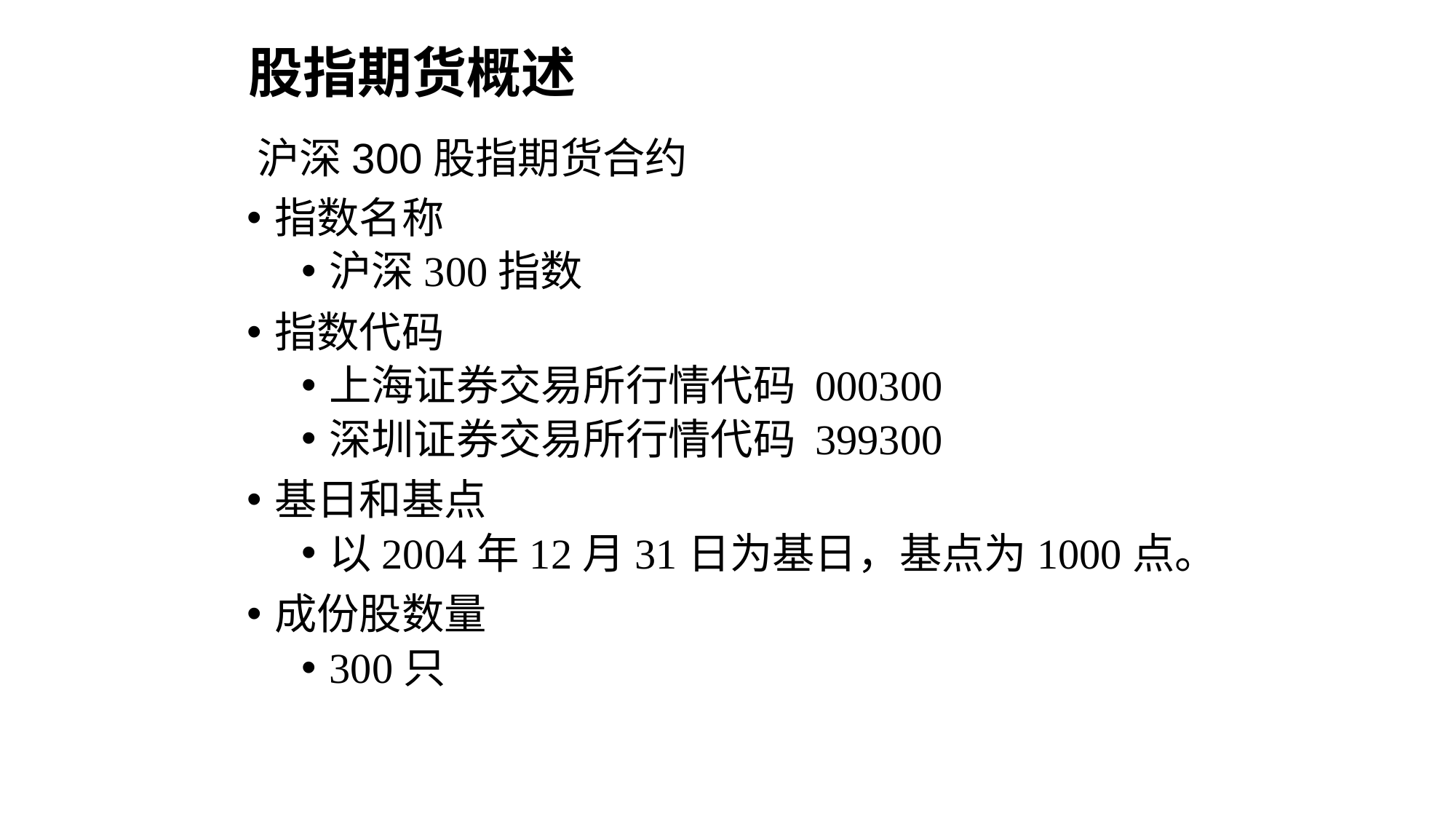

股指期货概述
沪深300股指期货合约
指数名称
沪深300指数
指数代码
上海证券交易所行情代码 000300
深圳证券交易所行情代码 399300
基日和基点
以2004年12月31日为基日，基点为1000点。
成份股数量
300只